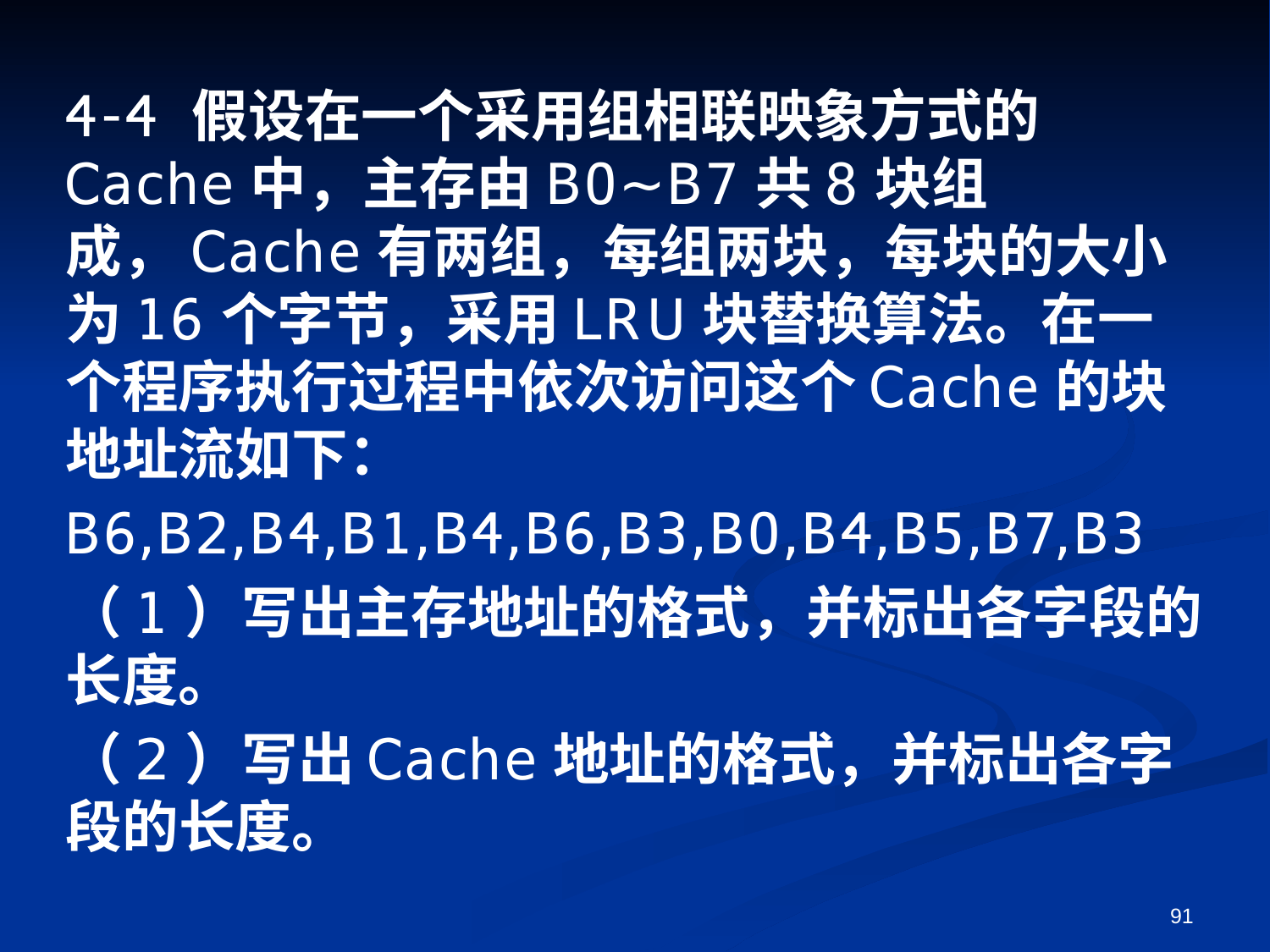

4-4 假设在一个采用组相联映象方式的Cache中，主存由B0~B7共8块组成，Cache有两组，每组两块，每块的大小为16个字节，采用LRU块替换算法。在一个程序执行过程中依次访问这个Cache的块地址流如下：
B6,B2,B4,B1,B4,B6,B3,B0,B4,B5,B7,B3
（1）写出主存地址的格式，并标出各字段的长度。
（2）写出Cache地址的格式，并标出各字段的长度。
91